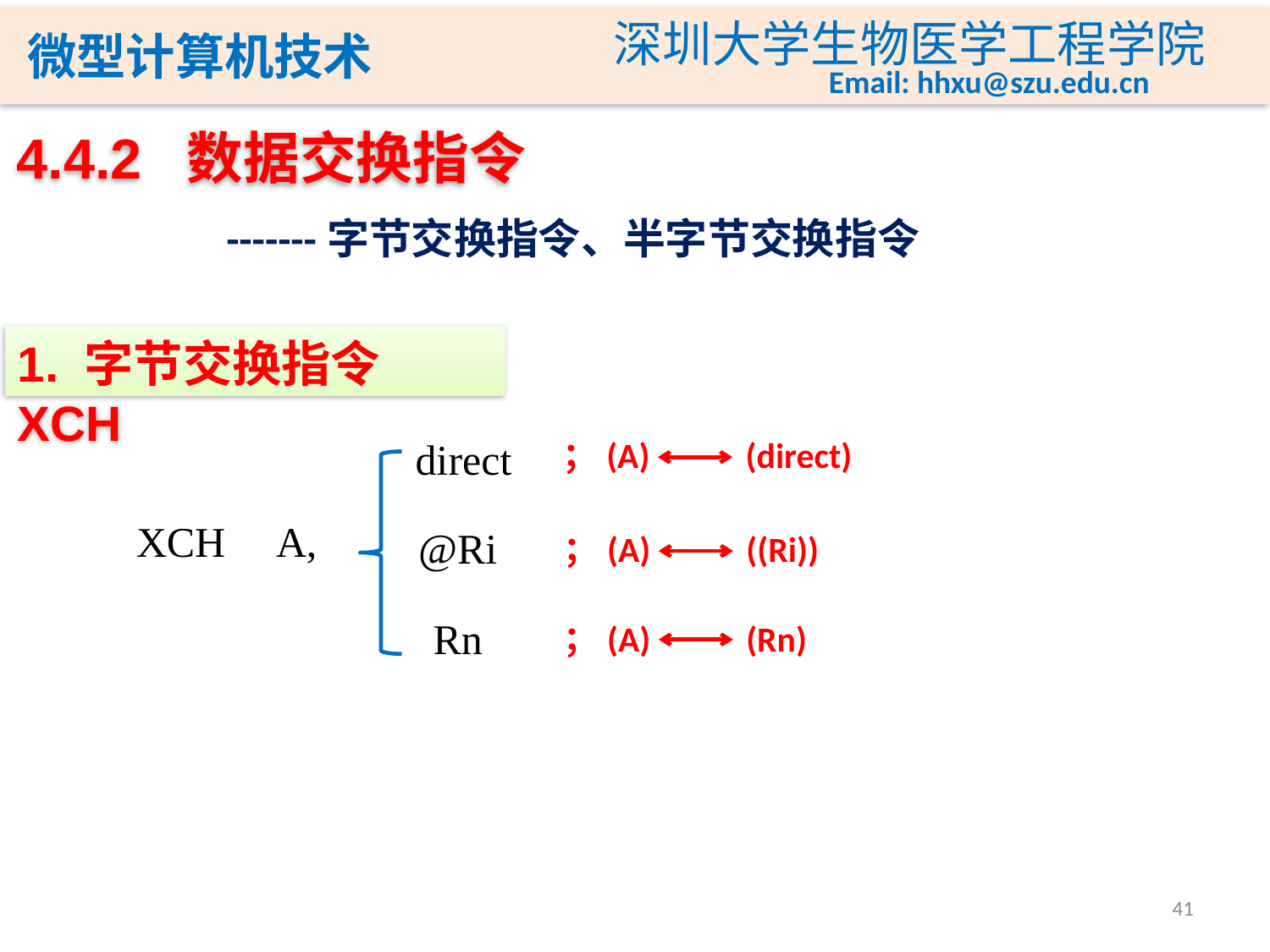

# 4.4.2  数据交换指令
-------字节交换指令、半字节交换指令
1. 字节交换指令XCH
direct
；(A)
(direct)

XCH     A,
@Ri
；(A)
((Ri))
Rn
；(A)
(Rn)
41